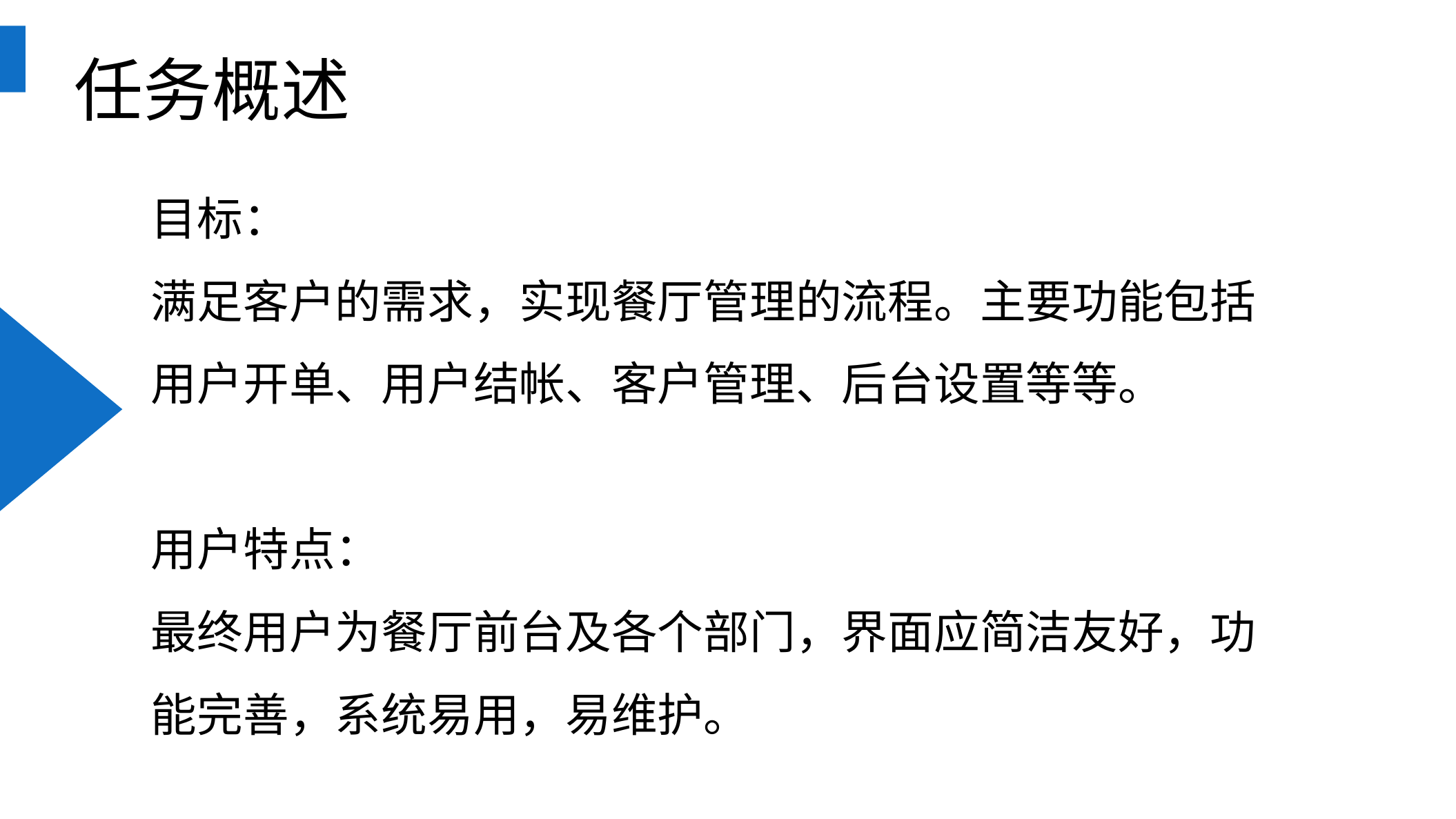

任务概述
目标：
满足客户的需求，实现餐厅管理的流程。主要功能包括用户开单、用户结帐、客户管理、后台设置等等。

用户特点：
最终用户为餐厅前台及各个部门，界面应简洁友好，功能完善，系统易用，易维护。